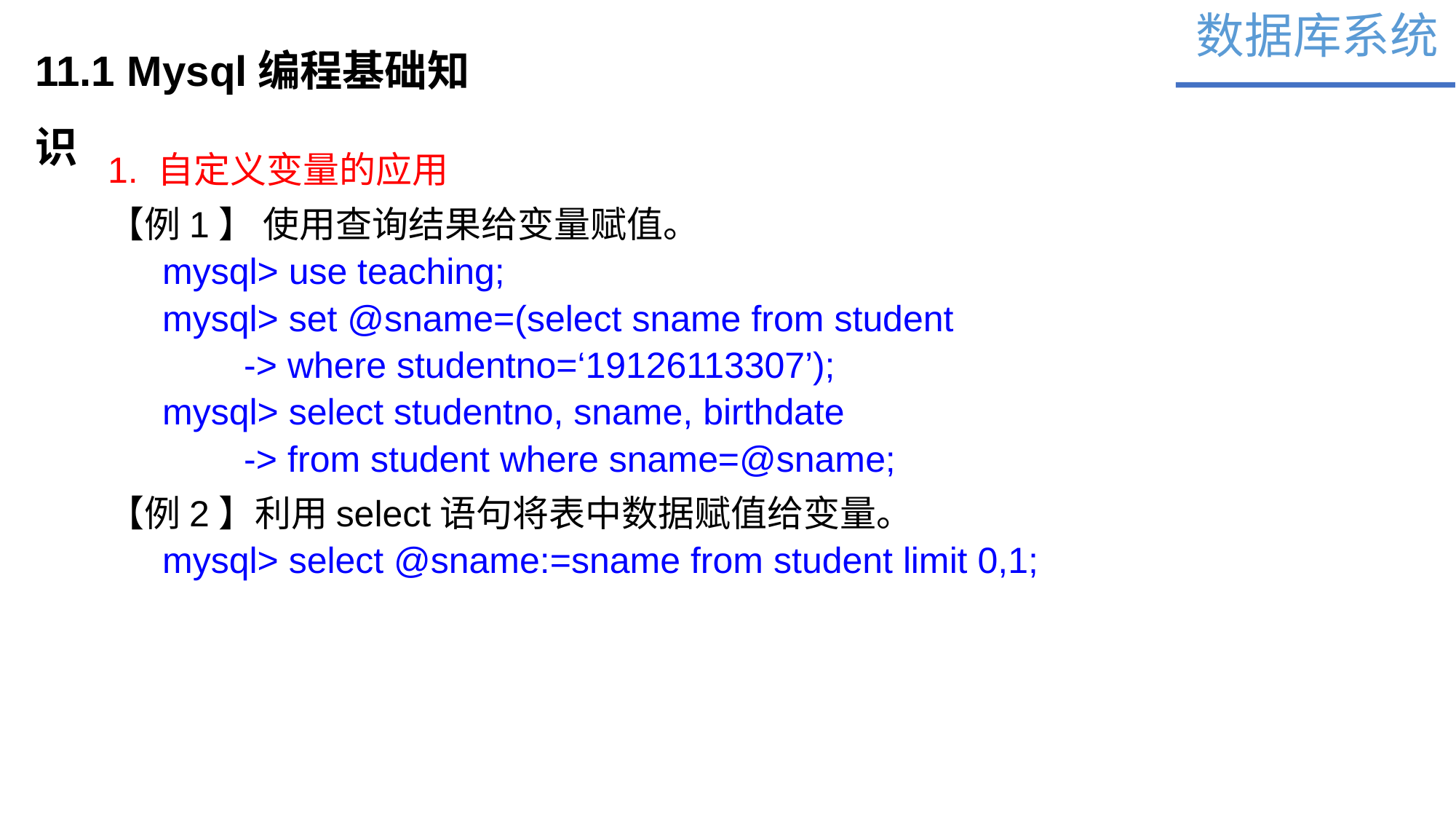

数据库系统
11.1 Mysql编程基础知识

1. 自定义变量的应用
【例1】 使用查询结果给变量赋值。
mysql> use teaching;
mysql> set @sname=(select sname from student
        -> where studentno=‘19126113307’);
mysql> select studentno, sname, birthdate
        -> from student where sname=@sname;
【例2】利用select语句将表中数据赋值给变量。
mysql> select @sname:=sname from student limit 0,1;